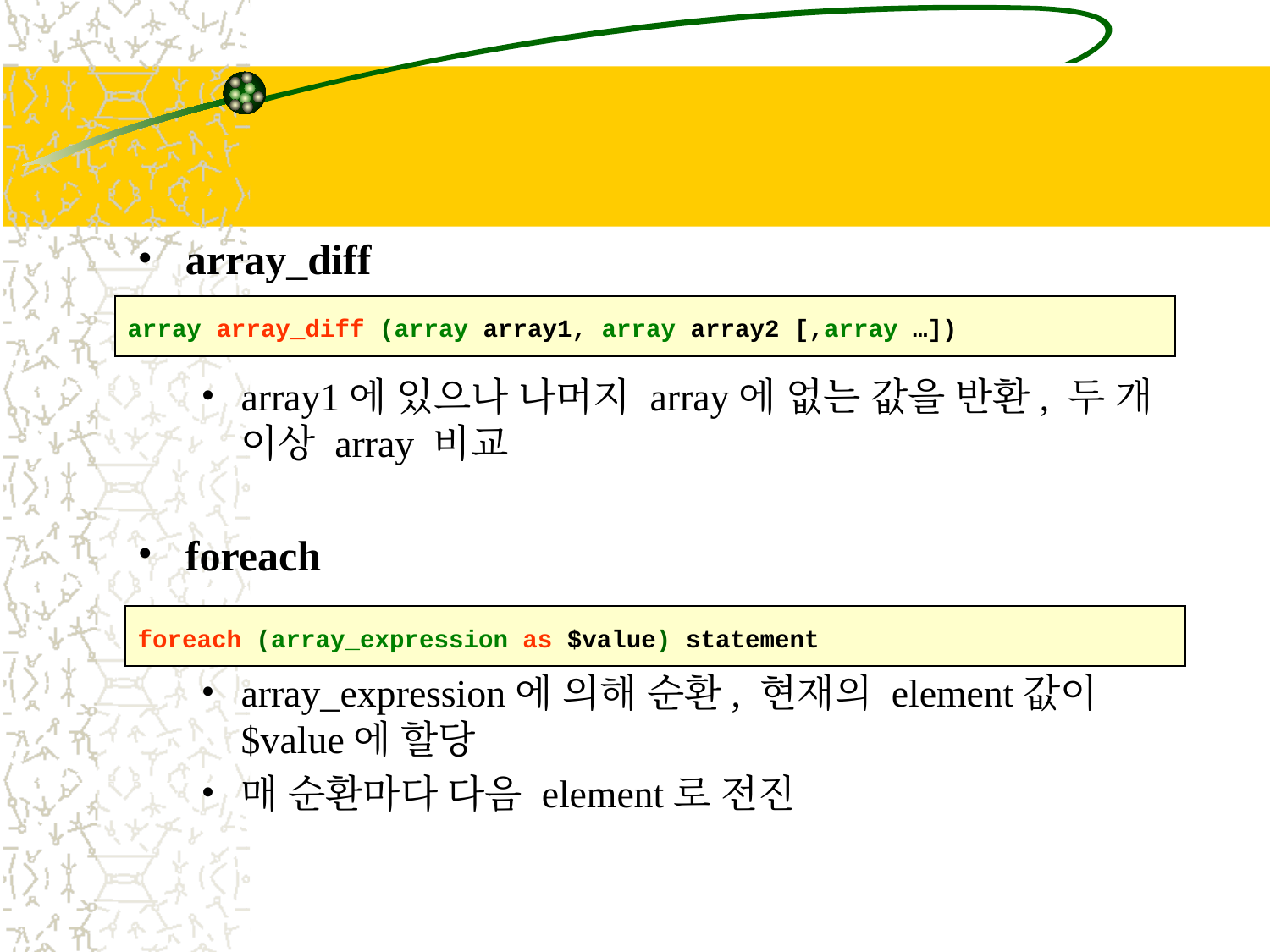

#
array_diff

array1에 있으나 나머지 array에 없는 값을 반환, 두 개 이상 array 비교

foreach

array_expression에 의해 순환, 현재의 element값이 $value에 할당
매 순환마다 다음 element로 전진
array array_diff (array array1, array array2 [,array …])
foreach (array_expression as $value) statement